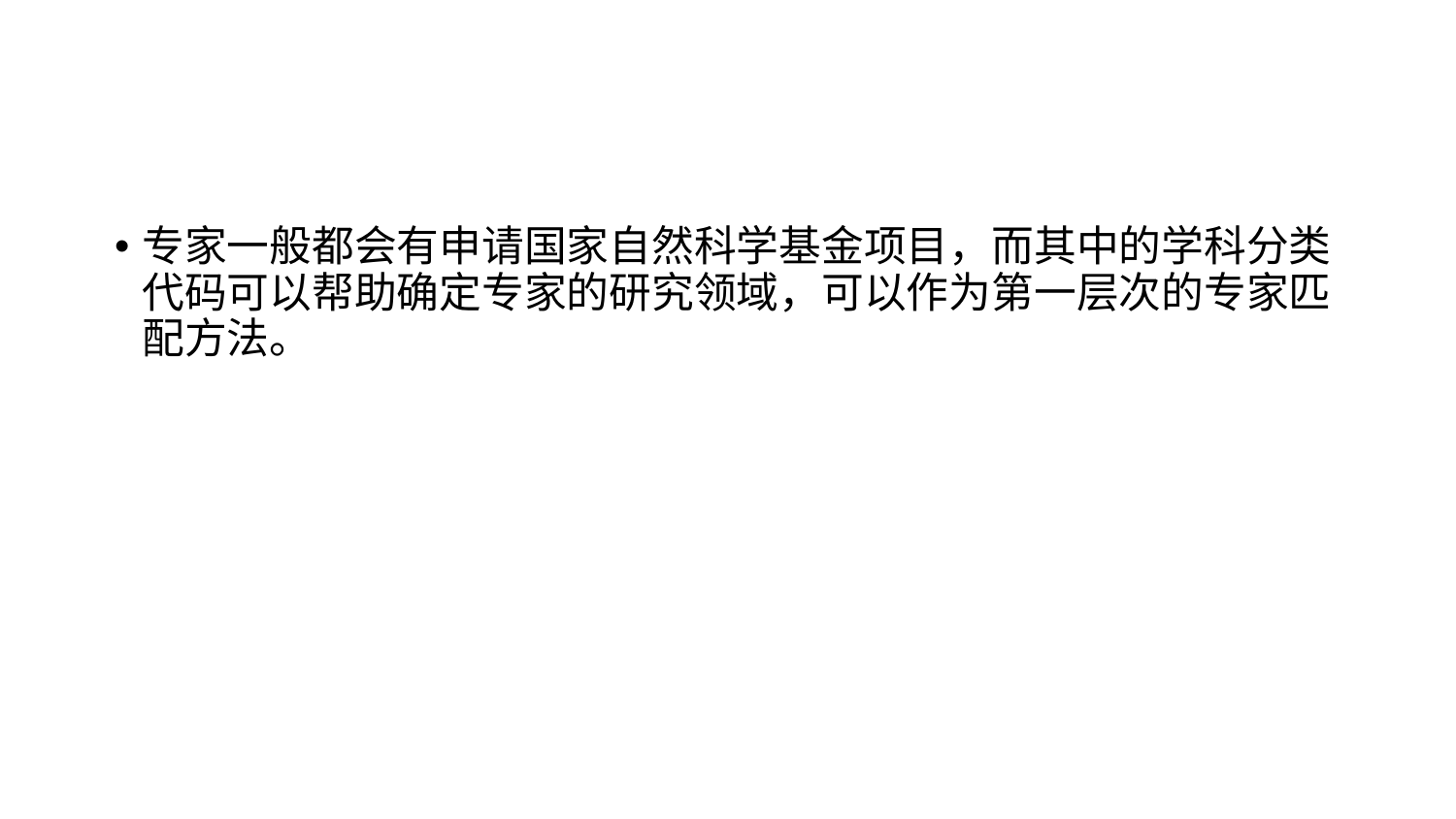

专家一般都会有申请国家自然科学基金项目，而其中的学科分类代码可以帮助确定专家的研究领域，可以作为第一层次的专家匹配方法。